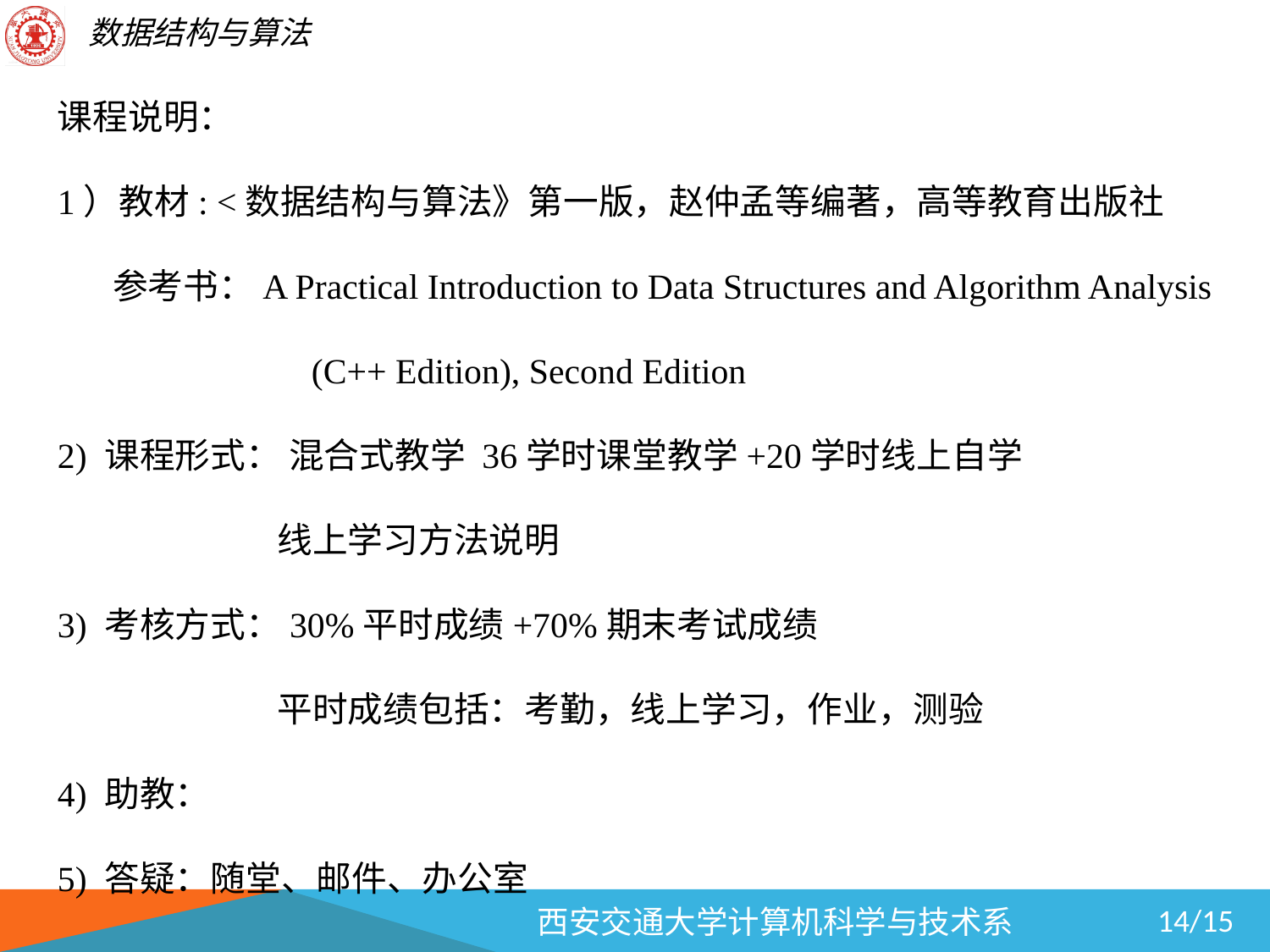

课程说明：
1）教材: <数据结构与算法》第一版，赵仲孟等编著，高等教育出版社
      参考书：A Practical Introduction to Data Structures and Algorithm Analysis 		(C++ Edition), Second Edition
2) 课程形式： 混合式教学 36学时课堂教学+20学时线上自学
                           线上学习方法说明
3) 考核方式：30%平时成绩+70%期末考试成绩
                           平时成绩包括：考勤，线上学习，作业，测验
4) 助教：
5) 答疑：随堂、邮件、办公室